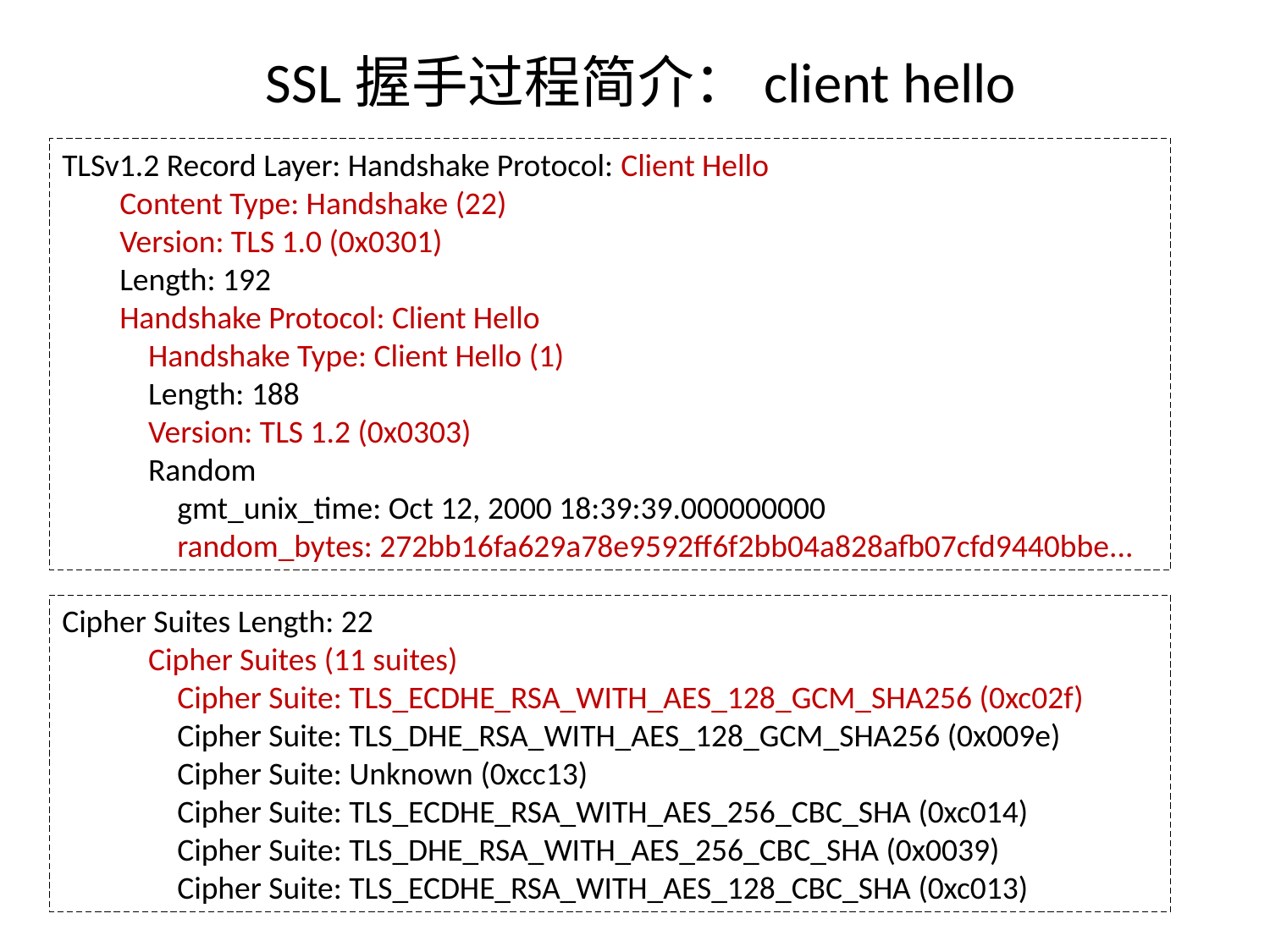

# SSL握手过程简介：client hello
TLSv1.2 Record Layer: Handshake Protocol: Client Hello
        Content Type: Handshake (22)
        Version: TLS 1.0 (0x0301)
        Length: 192
        Handshake Protocol: Client Hello
            Handshake Type: Client Hello (1)
            Length: 188
            Version: TLS 1.2 (0x0303)
            Random
                gmt_unix_time: Oct 12, 2000 18:39:39.000000000
                random_bytes: 272bb16fa629a78e9592ff6f2bb04a828afb07cfd9440bbe...
Cipher Suites Length: 22
            Cipher Suites (11 suites)
                Cipher Suite: TLS_ECDHE_RSA_WITH_AES_128_GCM_SHA256 (0xc02f)
                Cipher Suite: TLS_DHE_RSA_WITH_AES_128_GCM_SHA256 (0x009e)
                Cipher Suite: Unknown (0xcc13)
                Cipher Suite: TLS_ECDHE_RSA_WITH_AES_256_CBC_SHA (0xc014)
                Cipher Suite: TLS_DHE_RSA_WITH_AES_256_CBC_SHA (0x0039)
                Cipher Suite: TLS_ECDHE_RSA_WITH_AES_128_CBC_SHA (0xc013)